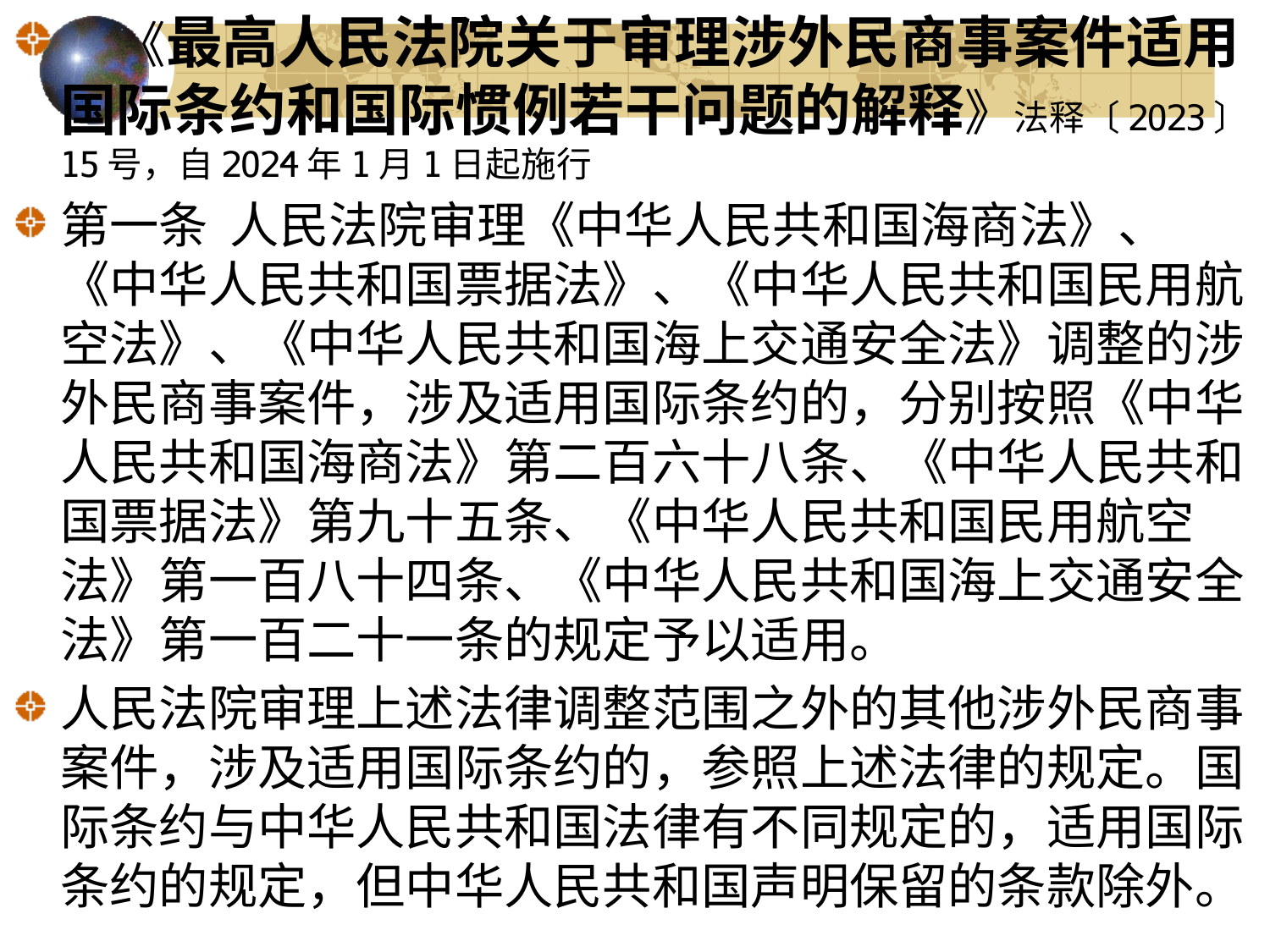

《最高人民法院关于审理涉外民商事案件适用国际条约和国际惯例若干问题的解释》法释〔2023〕15号，自2024年1月1日起施行
第一条  人民法院审理《中华人民共和国海商法》、《中华人民共和国票据法》、《中华人民共和国民用航空法》、《中华人民共和国海上交通安全法》调整的涉外民商事案件，涉及适用国际条约的，分别按照《中华人民共和国海商法》第二百六十八条、《中华人民共和国票据法》第九十五条、《中华人民共和国民用航空法》第一百八十四条、《中华人民共和国海上交通安全法》第一百二十一条的规定予以适用。
人民法院审理上述法律调整范围之外的其他涉外民商事案件，涉及适用国际条约的，参照上述法律的规定。国际条约与中华人民共和国法律有不同规定的，适用国际条约的规定，但中华人民共和国声明保留的条款除外。